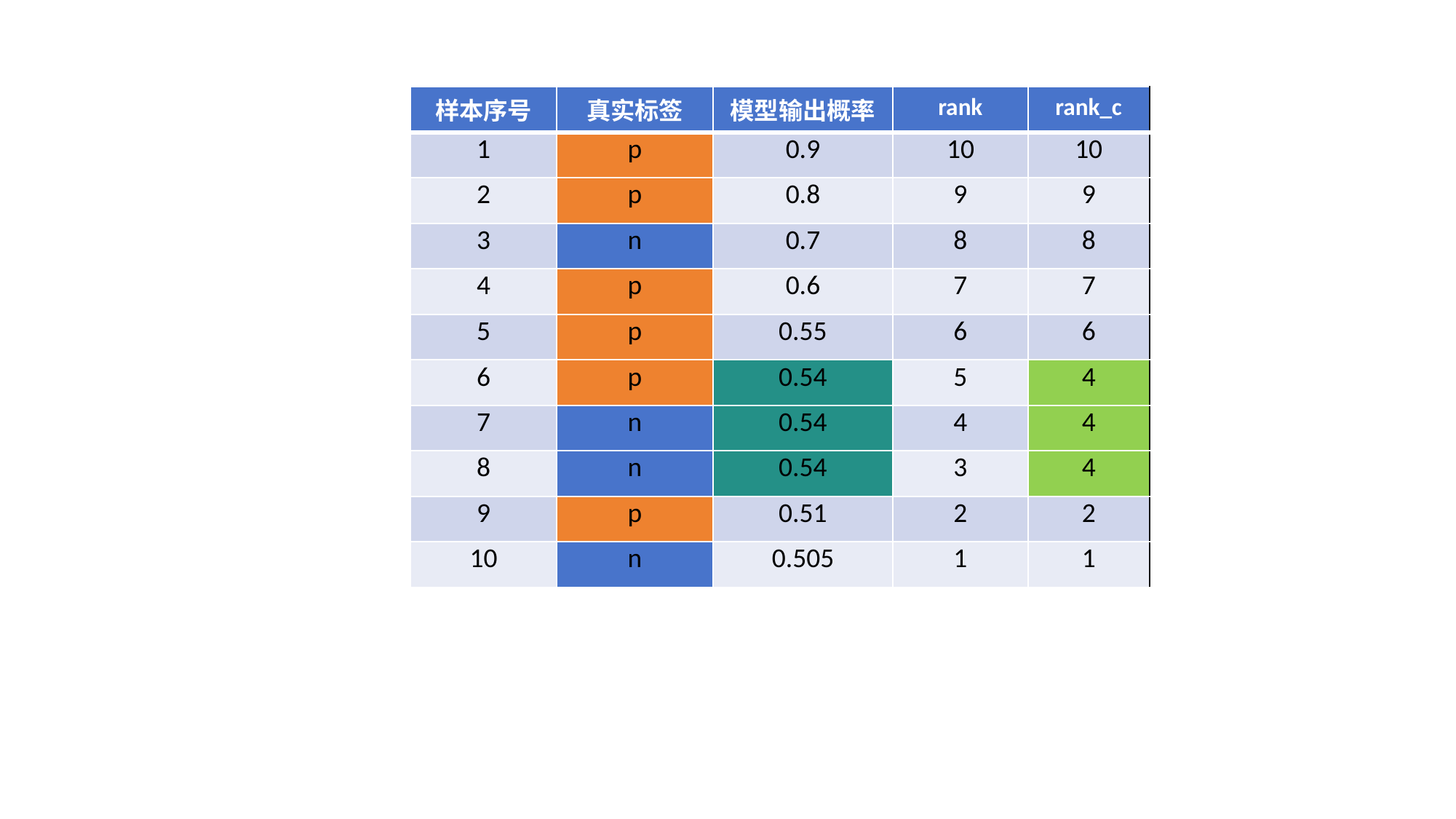

| 样本序号 | 真实标签 | 模型输出概率 | rank | rank\_c |
| --- | --- | --- | --- | --- |
| 1 | p | 0.9 | 10 | 10 |
| 2 | p | 0.8 | 9 | 9 |
| 3 | n | 0.7 | 8 | 8 |
| 4 | p | 0.6 | 7 | 7 |
| 5 | p | 0.55 | 6 | 6 |
| 6 | p | 0.54 | 5 | 4 |
| 7 | n | 0.54 | 4 | 4 |
| 8 | n | 0.54 | 3 | 4 |
| 9 | p | 0.51 | 2 | 2 |
| 10 | n | 0.505 | 1 | 1 |